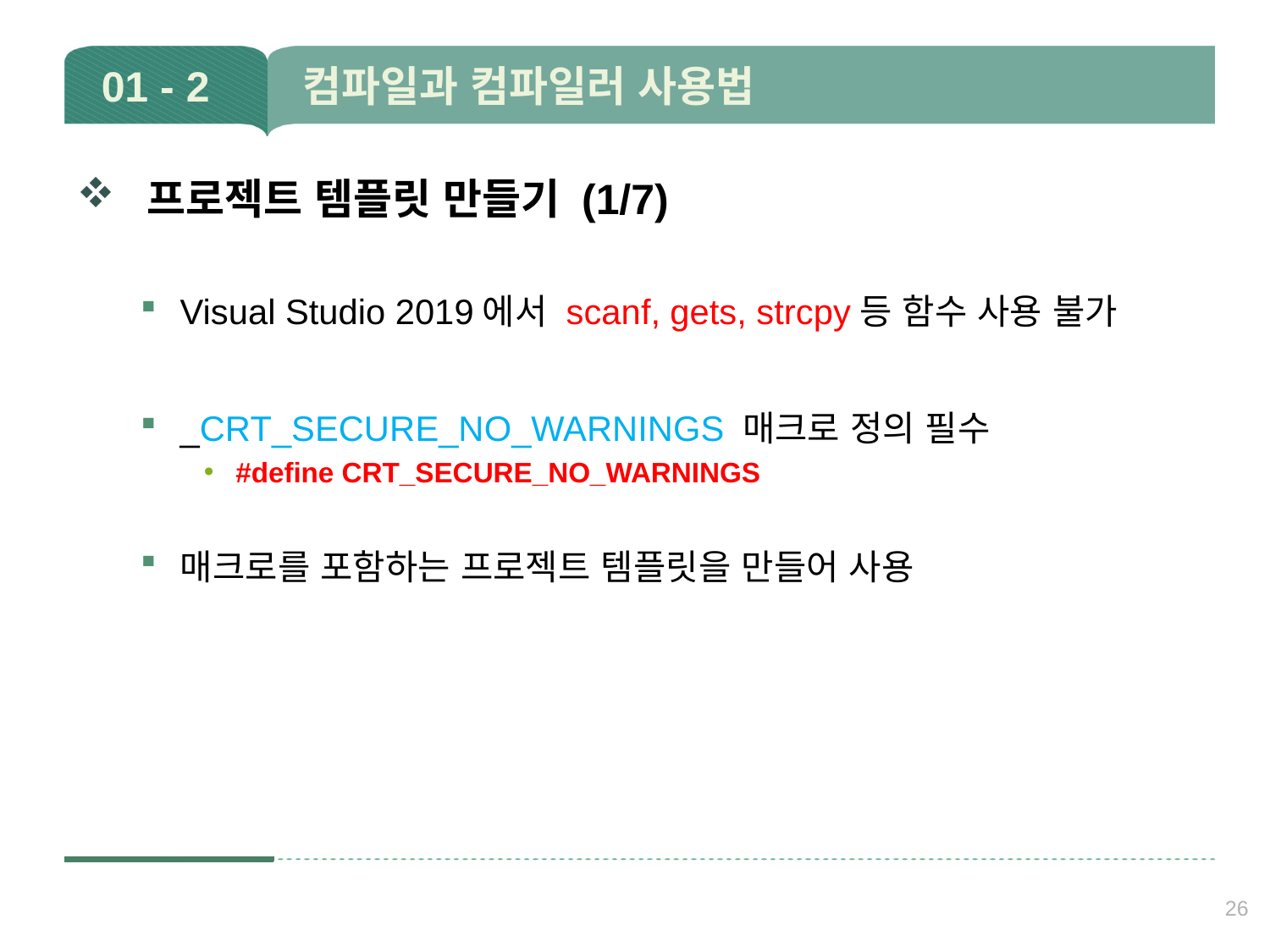

# 01 - 2       컴파일과 컴파일러 사용법
 프로젝트 템플릿 만들기 (1/7)

Visual Studio 2019에서 scanf, gets, strcpy등 함수 사용 불가

_CRT_SECURE_NO_WARNINGS 매크로 정의 필수
#define CRT_SECURE_NO_WARNINGS

매크로를 포함하는 프로젝트 템플릿을 만들어 사용
26